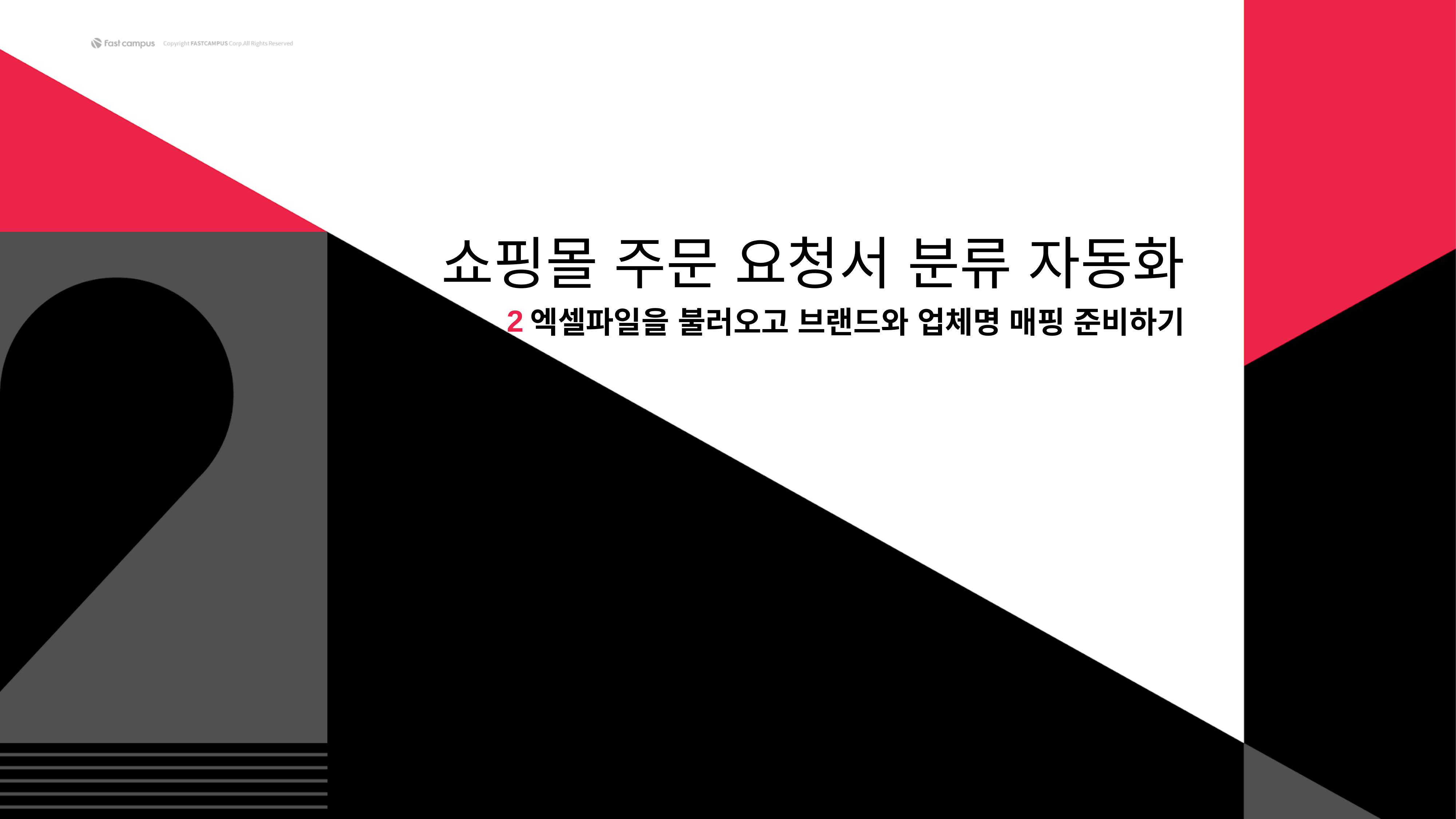

# 쇼핑몰 주문 요청서 분류 자동화
2
엑셀파일을 불러오고 브랜드와 업체명 매핑 준비하기